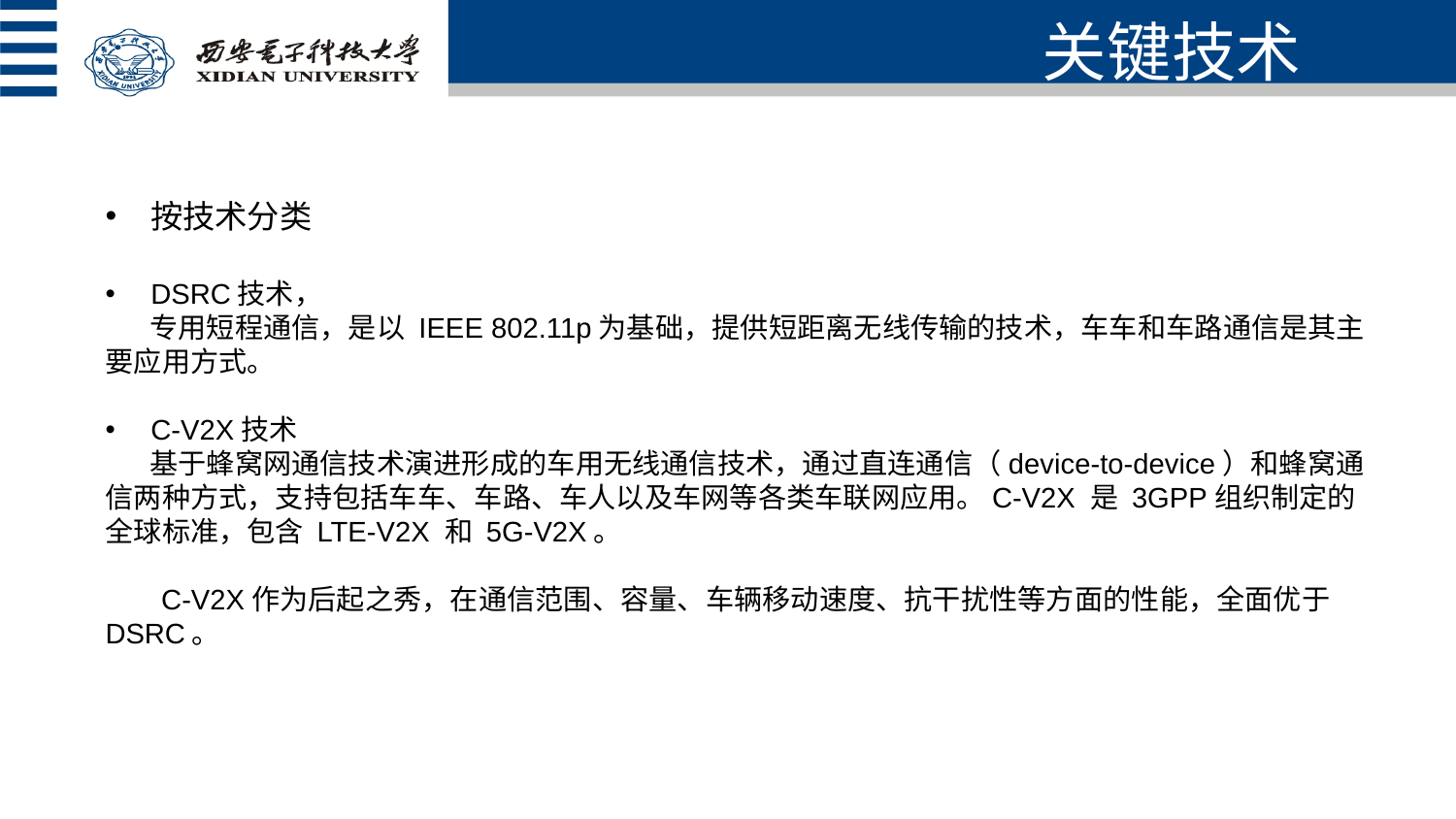

关键技术
按技术分类
DSRC技术，
      专用短程通信，是以 IEEE 802.11p为基础，提供短距离无线传输的技术，车车和车路通信是其主要应用方式。

C-V2X技术
      基于蜂窝网通信技术演进形成的车用无线通信技术，通过直连通信（device-to-device）和蜂窝通信两种方式，支持包括车车、车路、车人以及车网等各类车联网应用。C-V2X 是 3GPP组织制定的全球标准，包含 LTE-V2X 和 5G-V2X。

       C-V2X作为后起之秀，在通信范围、容量、车辆移动速度、抗干扰性等方面的性能，全面优于DSRC。